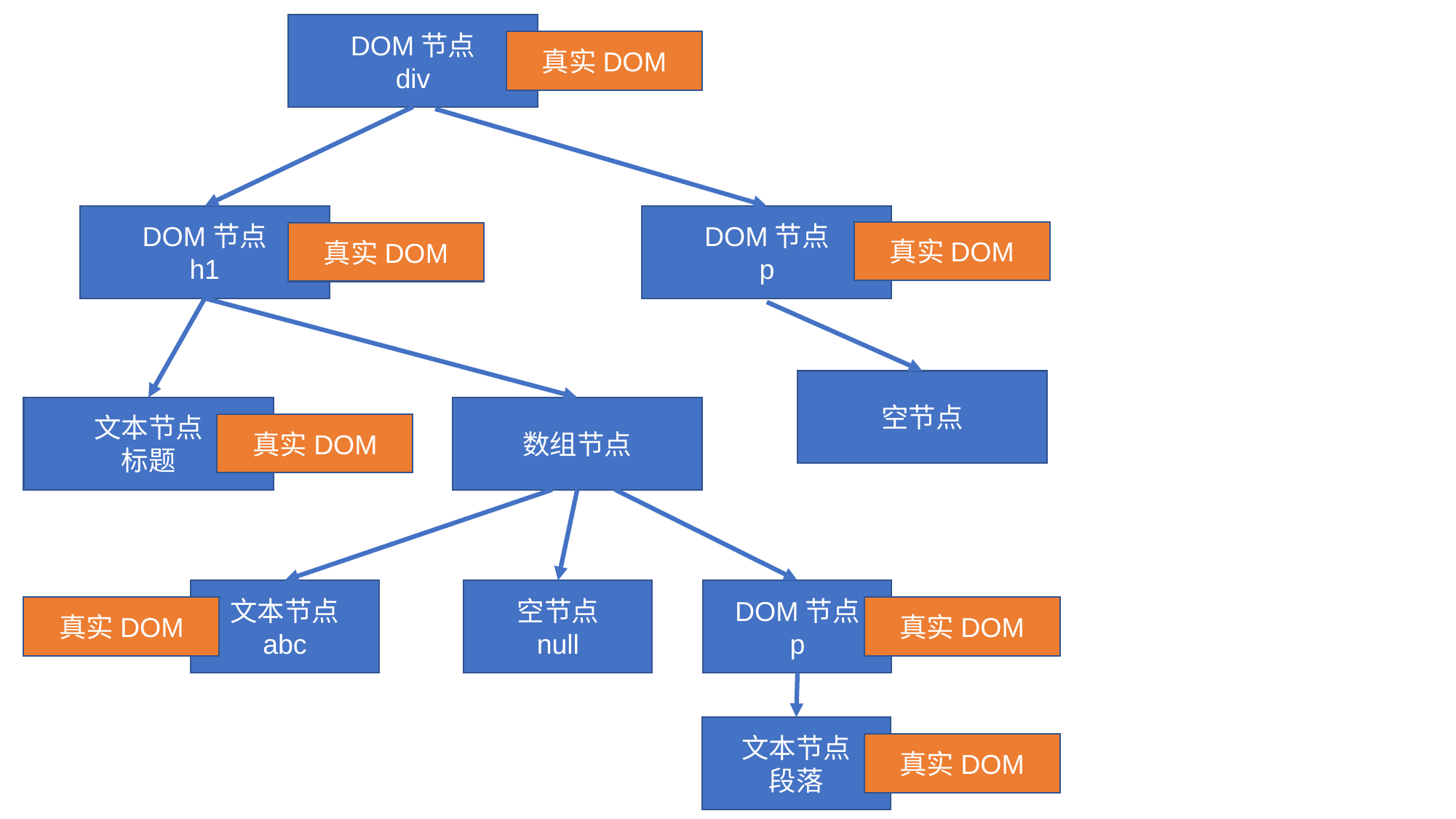

DOM节点
div
真实DOM
DOM节点
h1
DOM节点
p
真实DOM
真实DOM
空节点
文本节点
标题
数组节点
真实DOM
文本节点
abc
空节点
null
DOM节点
p
真实DOM
真实DOM
文本节点
段落
真实DOM